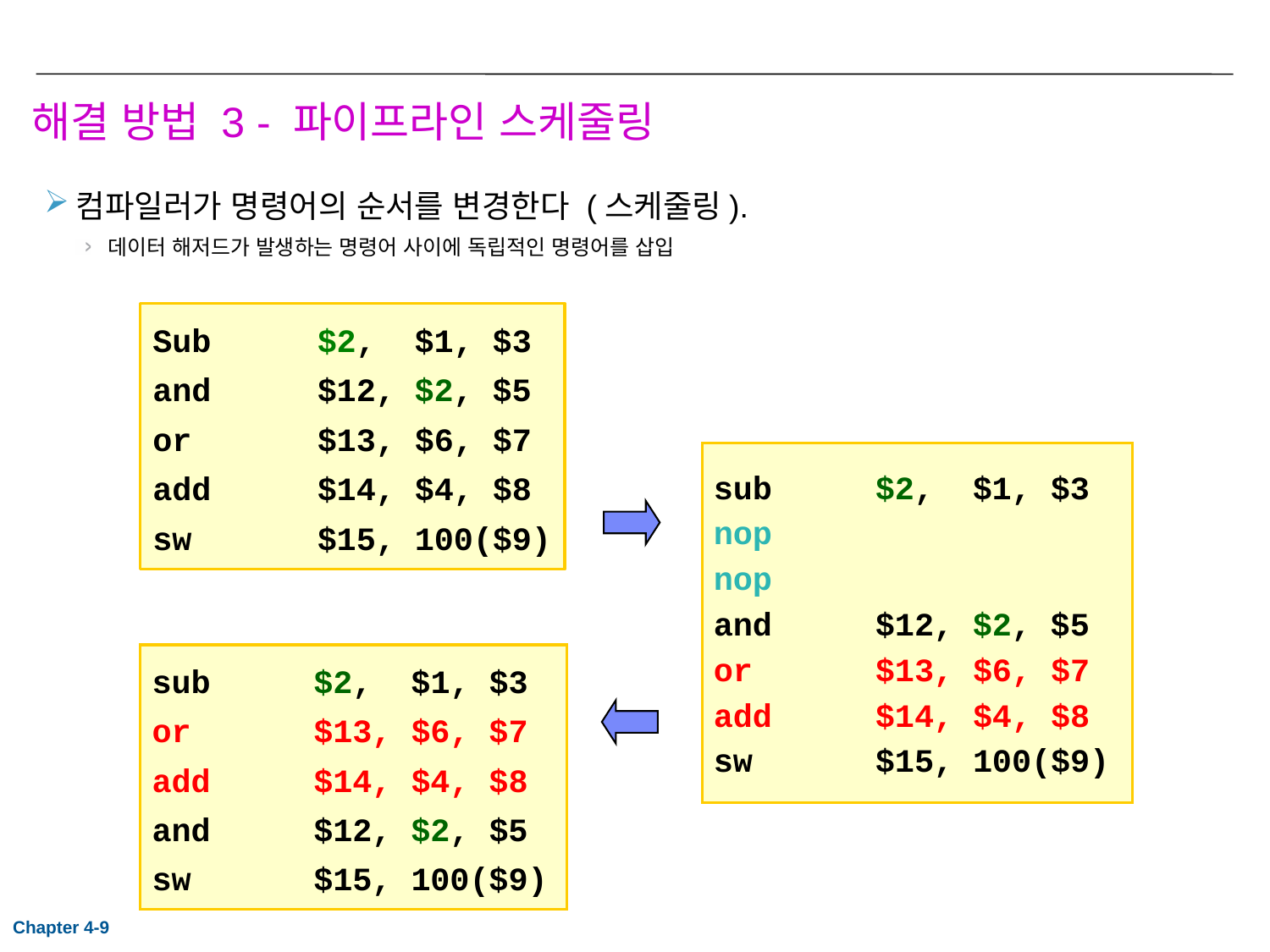

# 해결 방법 3 - 파이프라인 스케줄링
컴파일러가 명령어의 순서를 변경한다 (스케줄링).
데이터 해저드가 발생하는 명령어 사이에 독립적인 명령어를 삽입
Sub	$2,  $1, $3
and	$12, $2, $5
or	$13, $6, $7
add	$14, $4, $8
sw	$15, 100($9)
sub	$2,  $1, $3
nop
nop
and	$12, $2, $5
or	$13, $6, $7
add	$14, $4, $8
sw	$15, 100($9)

sub	$2,  $1, $3
or	$13, $6, $7
add	$14, $4, $8
and	$12, $2, $5
sw	$15, 100($9)

Chapter 4-9